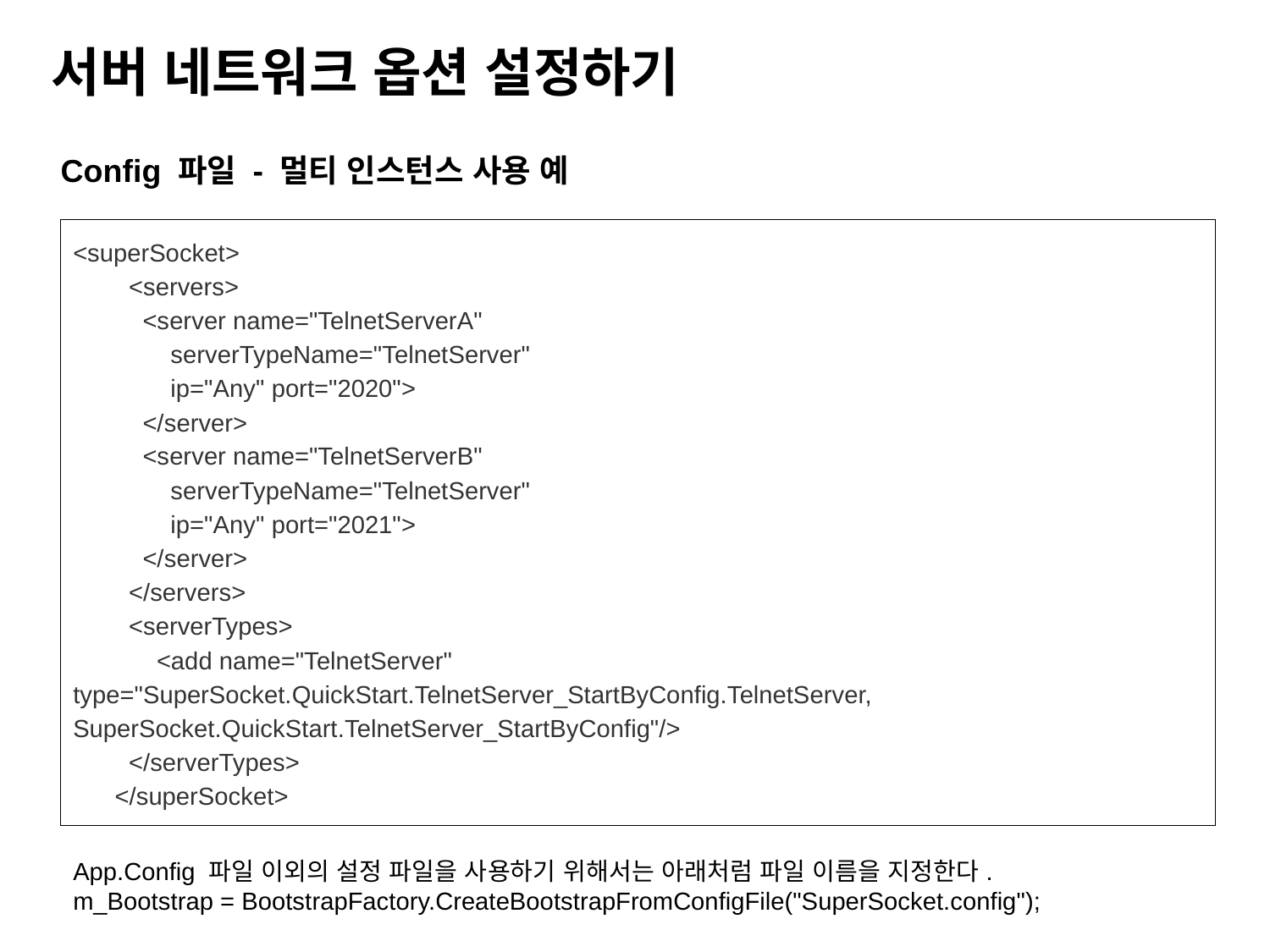

서버 네트워크 옵션 설정하기
Config 파일 - 멀티 인스턴스 사용 예
<superSocket>
        <servers>
          <server name="TelnetServerA"
              serverTypeName="TelnetServer"
              ip="Any" port="2020">
          </server>
          <server name="TelnetServerB"
              serverTypeName="TelnetServer"
              ip="Any" port="2021">
          </server>
        </servers>
        <serverTypes>
            <add name="TelnetServer" type="SuperSocket.QuickStart.TelnetServer_StartByConfig.TelnetServer, SuperSocket.QuickStart.TelnetServer_StartByConfig"/>
        </serverTypes>
      </superSocket>

App.Config 파일 이외의 설정 파일을 사용하기 위해서는 아래처럼 파일 이름을 지정한다.
m_Bootstrap = BootstrapFactory.CreateBootstrapFromConfigFile("SuperSocket.config");